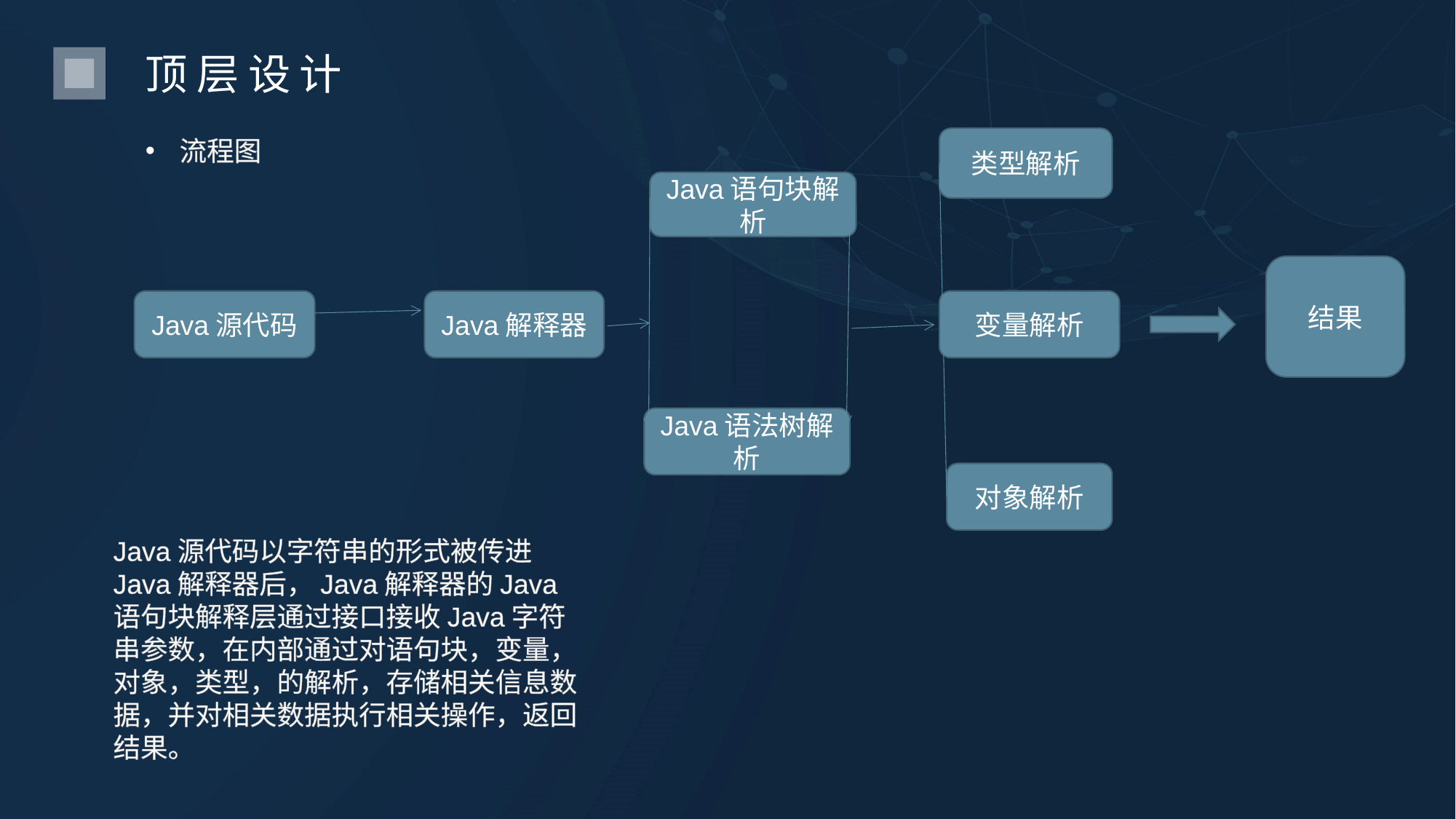

顶层设计

类型解析
流程图
Java语句块解析
结果
Java源代码
Java解释器
变量解析

Java语法树解析
对象解析
Java源代码以字符串的形式被传进Java解释器后，Java解释器的Java语句块解释层通过接口接收Java字符串参数，在内部通过对语句块，变量，对象，类型，的解析，存储相关信息数据，并对相关数据执行相关操作，返回结果。